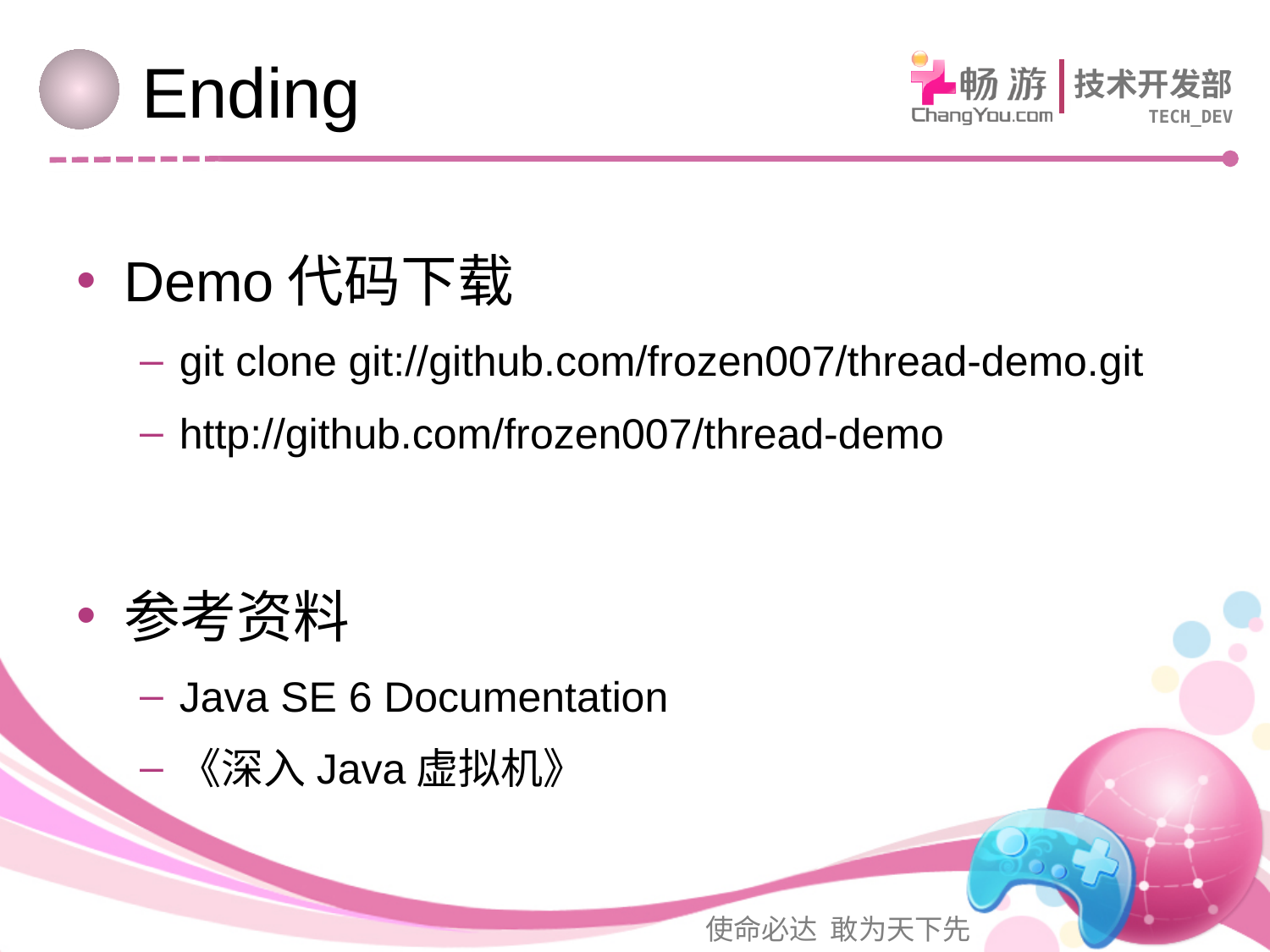

# Ending
Demo代码下载
git clone git://github.com/frozen007/thread-demo.git
http://github.com/frozen007/thread-demo

参考资料
Java SE 6 Documentation
《深入Java虚拟机》